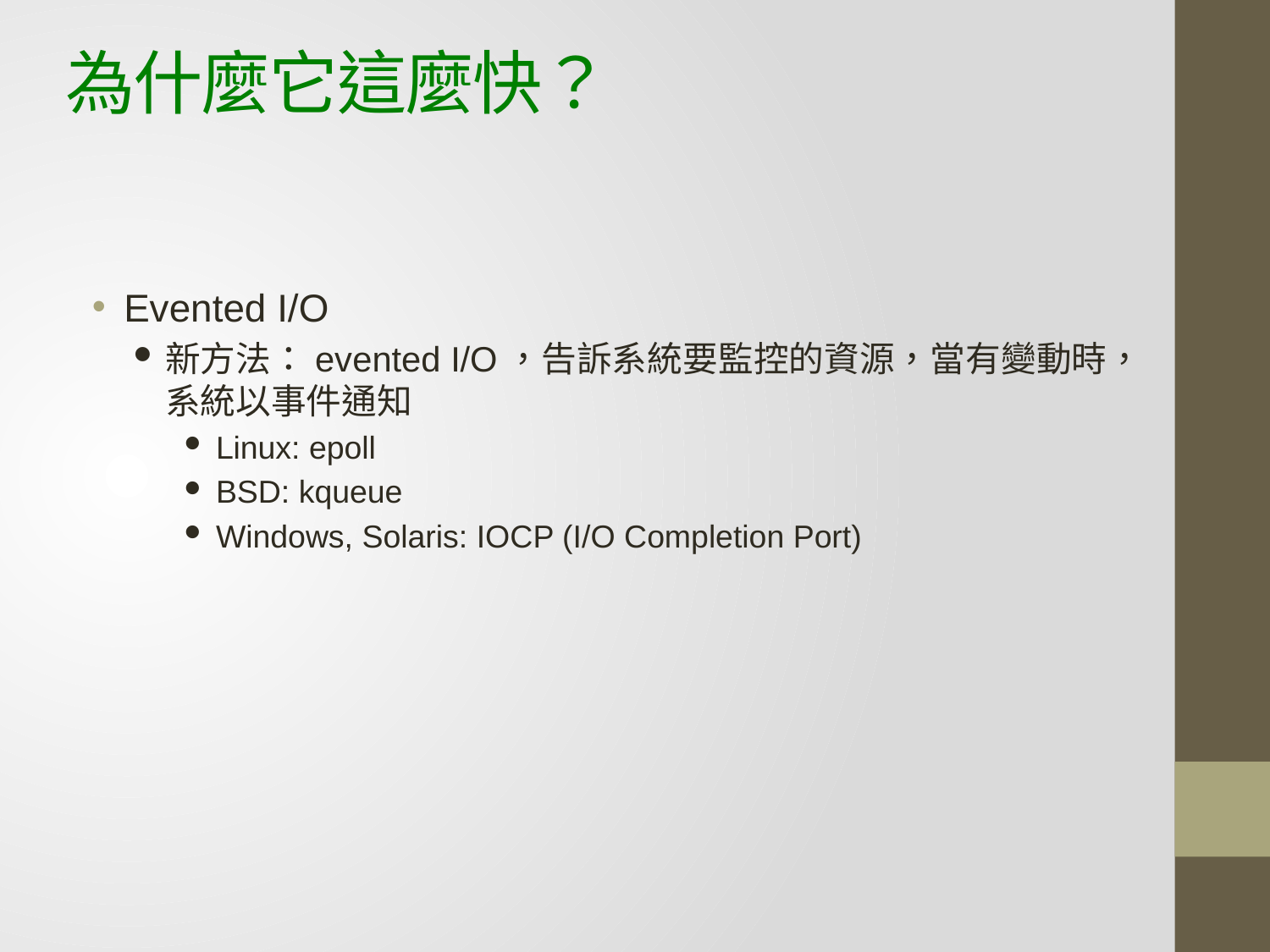

# 為什麼它這麼快？

Evented I/O
新方法：evented I/O，告訴系統要監控的資源，當有變動時，系統以事件通知
Linux: epoll
BSD: kqueue
Windows, Solaris: IOCP (I/O Completion Port)